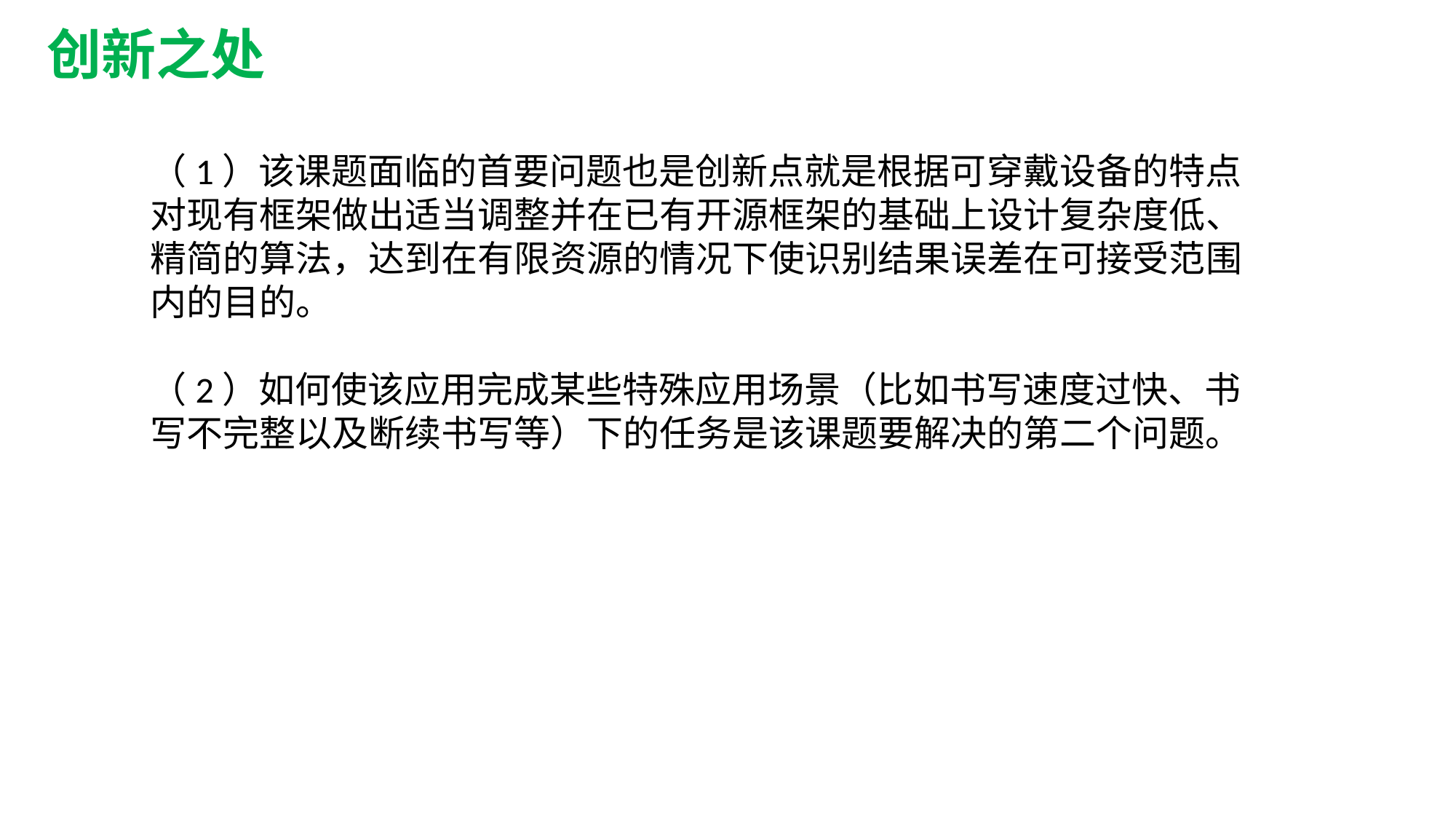

创新之处
（1）该课题面临的首要问题也是创新点就是根据可穿戴设备的特点对现有框架做出适当调整并在已有开源框架的基础上设计复杂度低、精简的算法，达到在有限资源的情况下使识别结果误差在可接受范围内的目的。

（2）如何使该应用完成某些特殊应用场景（比如书写速度过快、书写不完整以及断续书写等）下的任务是该课题要解决的第二个问题。